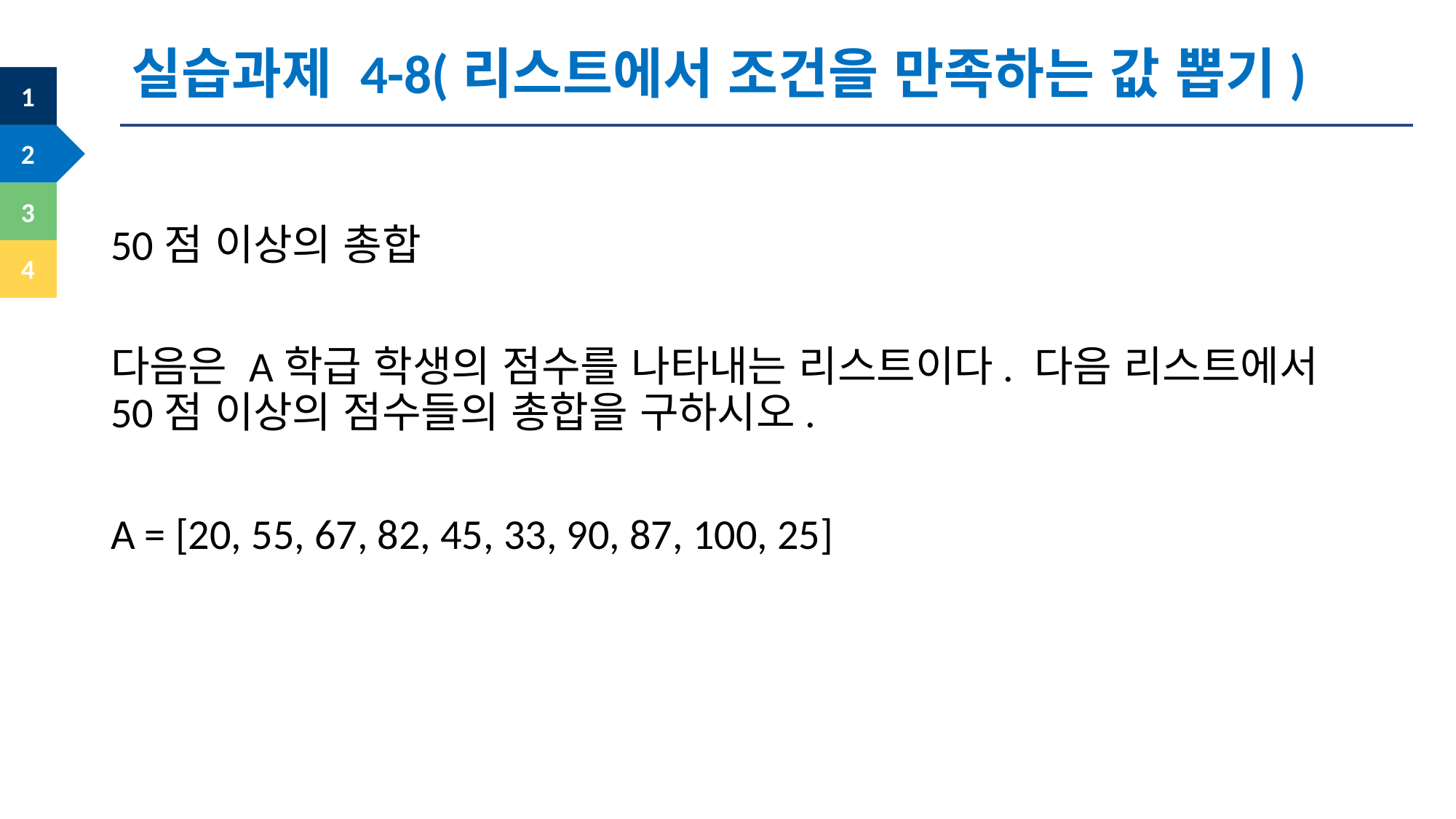

실습과제 4-8(리스트에서 조건을 만족하는 값 뽑기)
50점 이상의 총합

다음은 A학급 학생의 점수를 나타내는 리스트이다. 다음 리스트에서 50점 이상의 점수들의 총합을 구하시오.

A = [20, 55, 67, 82, 45, 33, 90, 87, 100, 25]